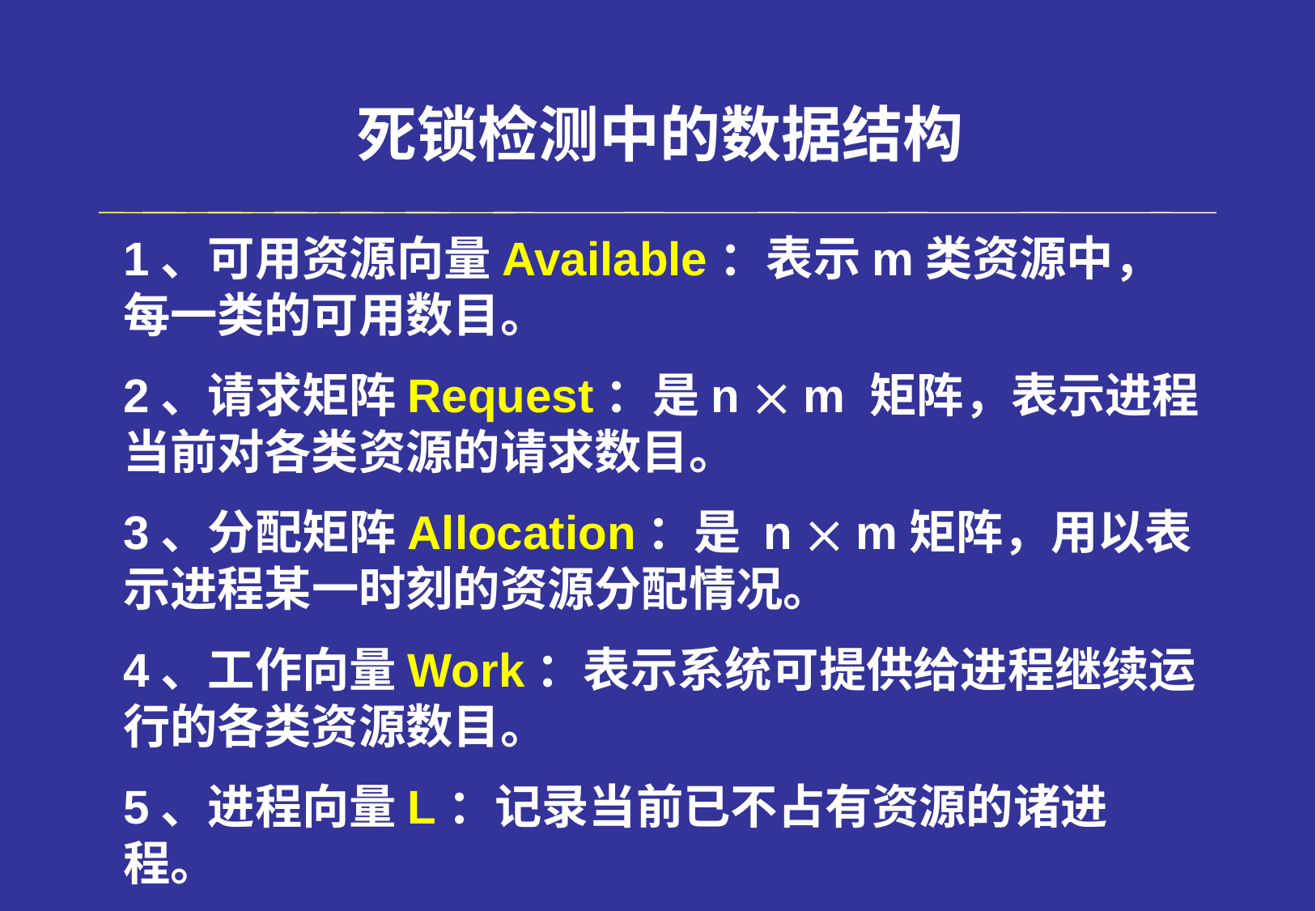

死锁检测中的数据结构
1、可用资源向量Available：表示m类资源中，每一类的可用数目。
2、请求矩阵Request：是n × m 矩阵，表示进程当前对各类资源的请求数目。
3、分配矩阵Allocation：是 n × m矩阵，用以表示进程某一时刻的资源分配情况。
4、工作向量Work：表示系统可提供给进程继续运行的各类资源数目。
5、进程向量L：记录当前已不占有资源的诸进程。